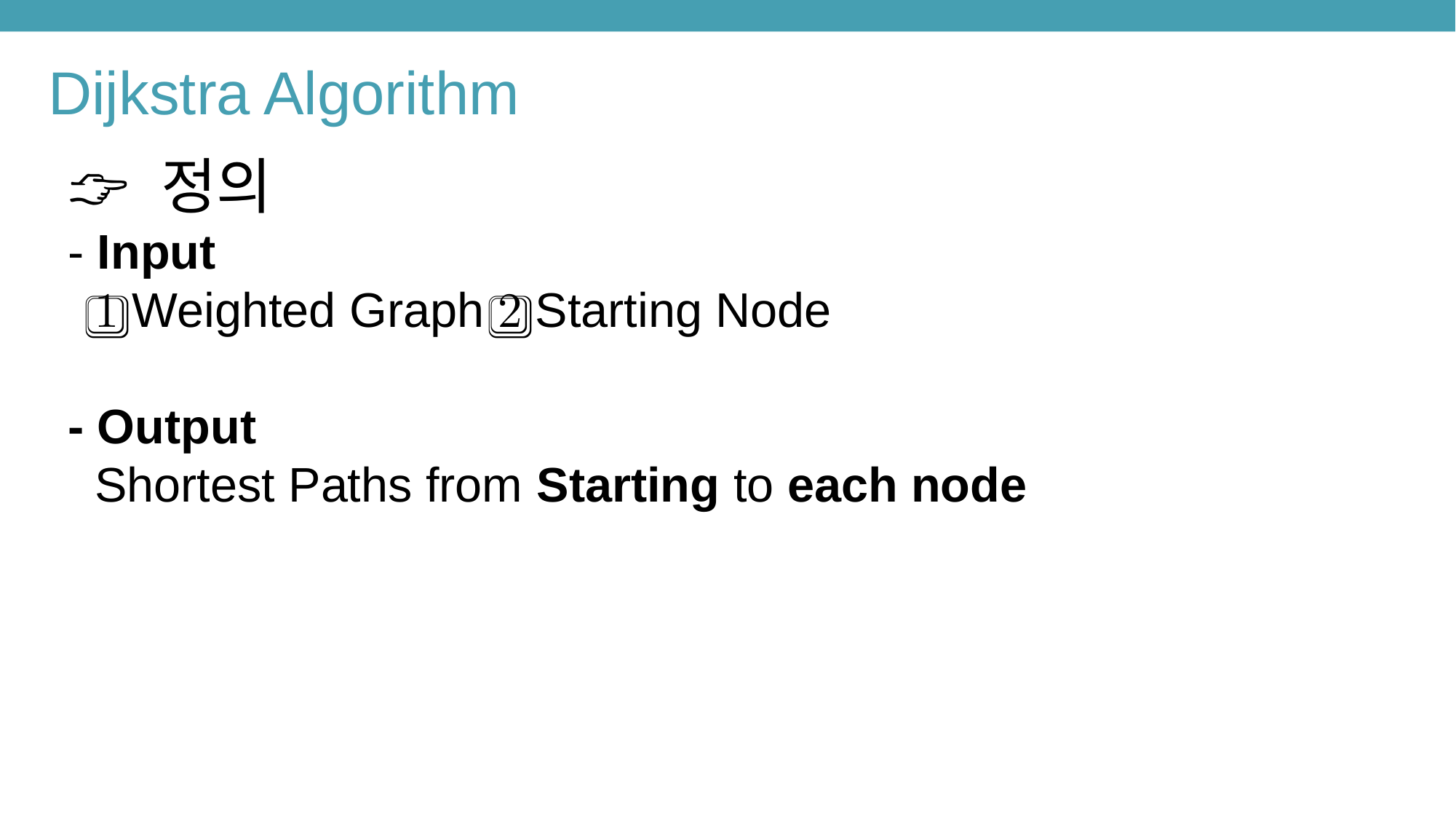

Dijkstra Algorithm
👉 정의
- Input
  1️⃣ Weighted Graph 2️⃣ Starting Node

- Output
  Shortest Paths from Starting to each node